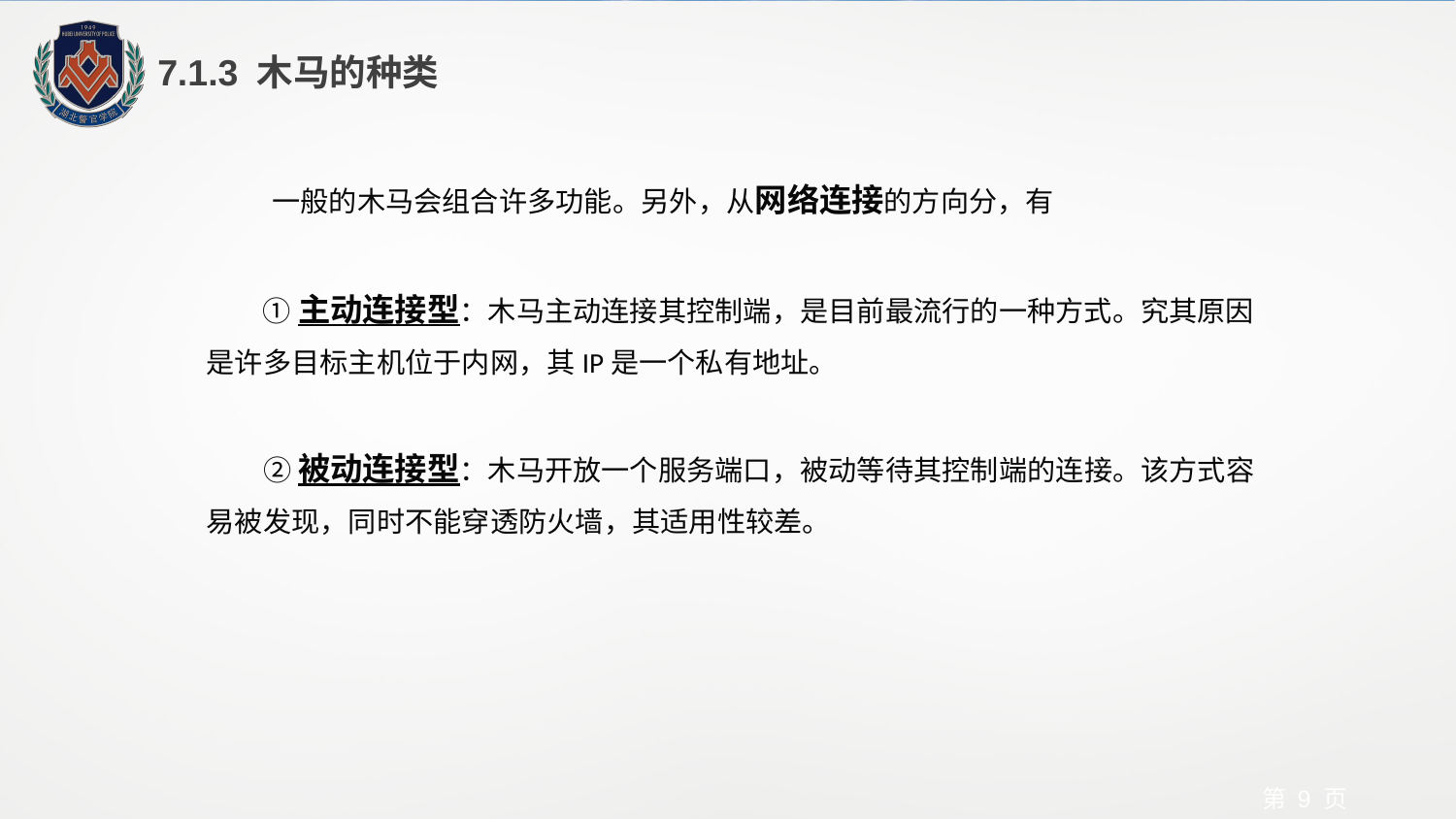

7.1.3 木马的种类
         一般的木马会组合许多功能。另外，从网络连接的方向分，有

         ①主动连接型：木马主动连接其控制端，是目前最流行的一种方式。究其原因是许多目标主机位于内网，其IP是一个私有地址。

         ②被动连接型：木马开放一个服务端口，被动等待其控制端的连接。该方式容易被发现，同时不能穿透防火墙，其适用性较差。